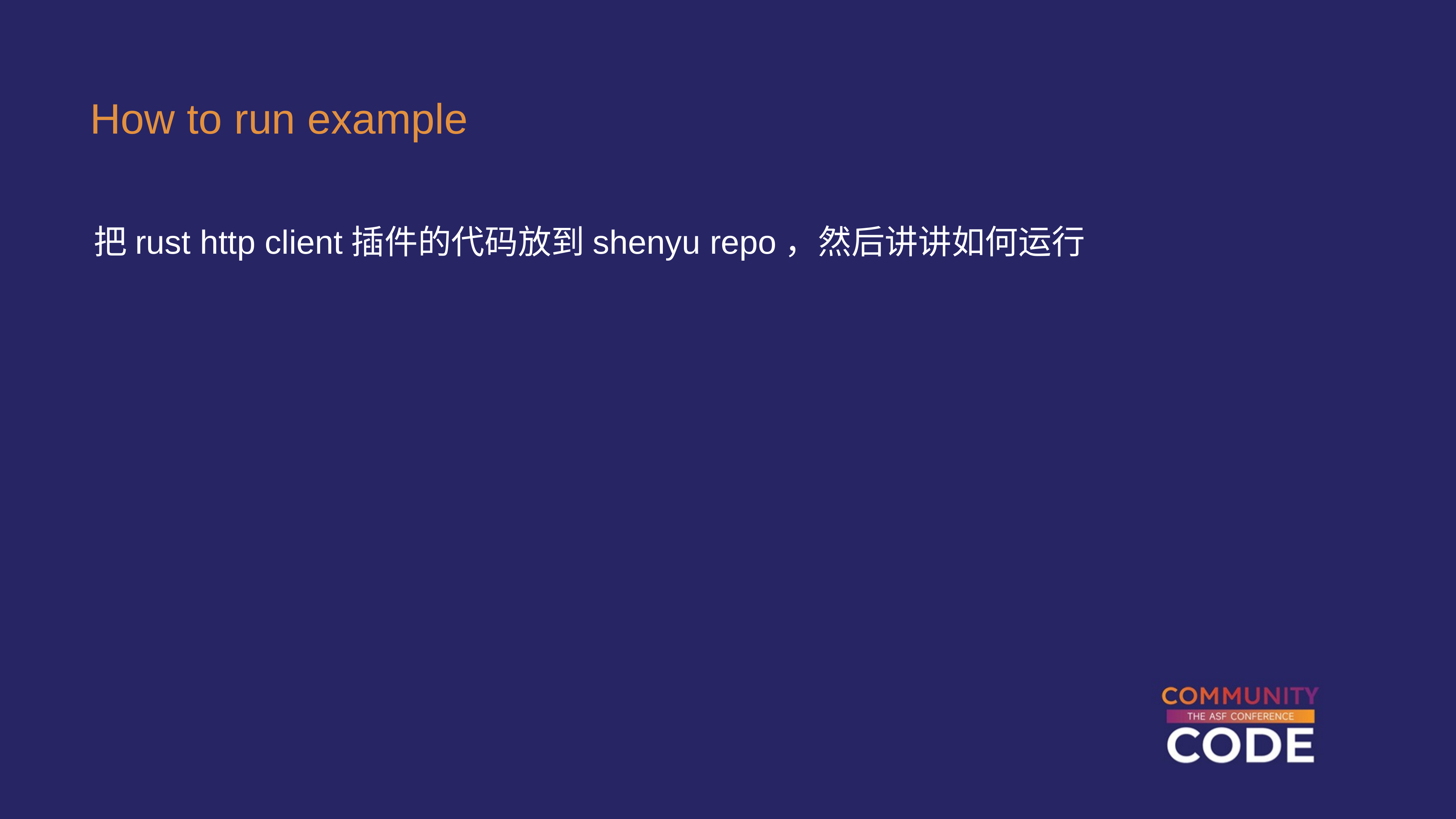

How to run example
把rust http client插件的代码放到shenyu repo，然后讲讲如何运行